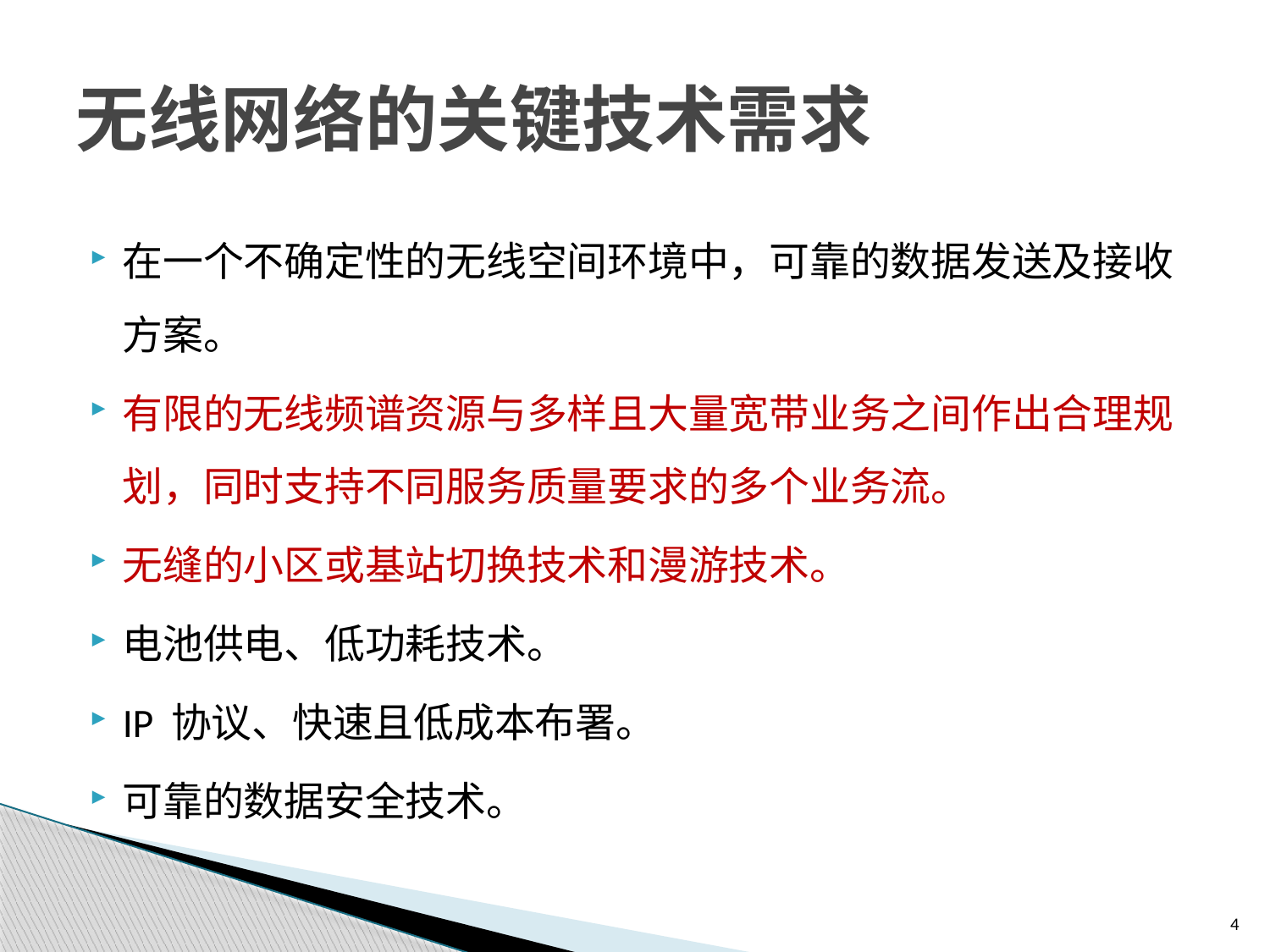

# 无线网络的关键技术需求
在一个不确定性的无线空间环境中，可靠的数据发送及接收方案。
有限的无线频谱资源与多样且大量宽带业务之间作出合理规划，同时支持不同服务质量要求的多个业务流。
无缝的小区或基站切换技术和漫游技术。
电池供电、低功耗技术。
IP 协议、快速且低成本布署。
可靠的数据安全技术。
4